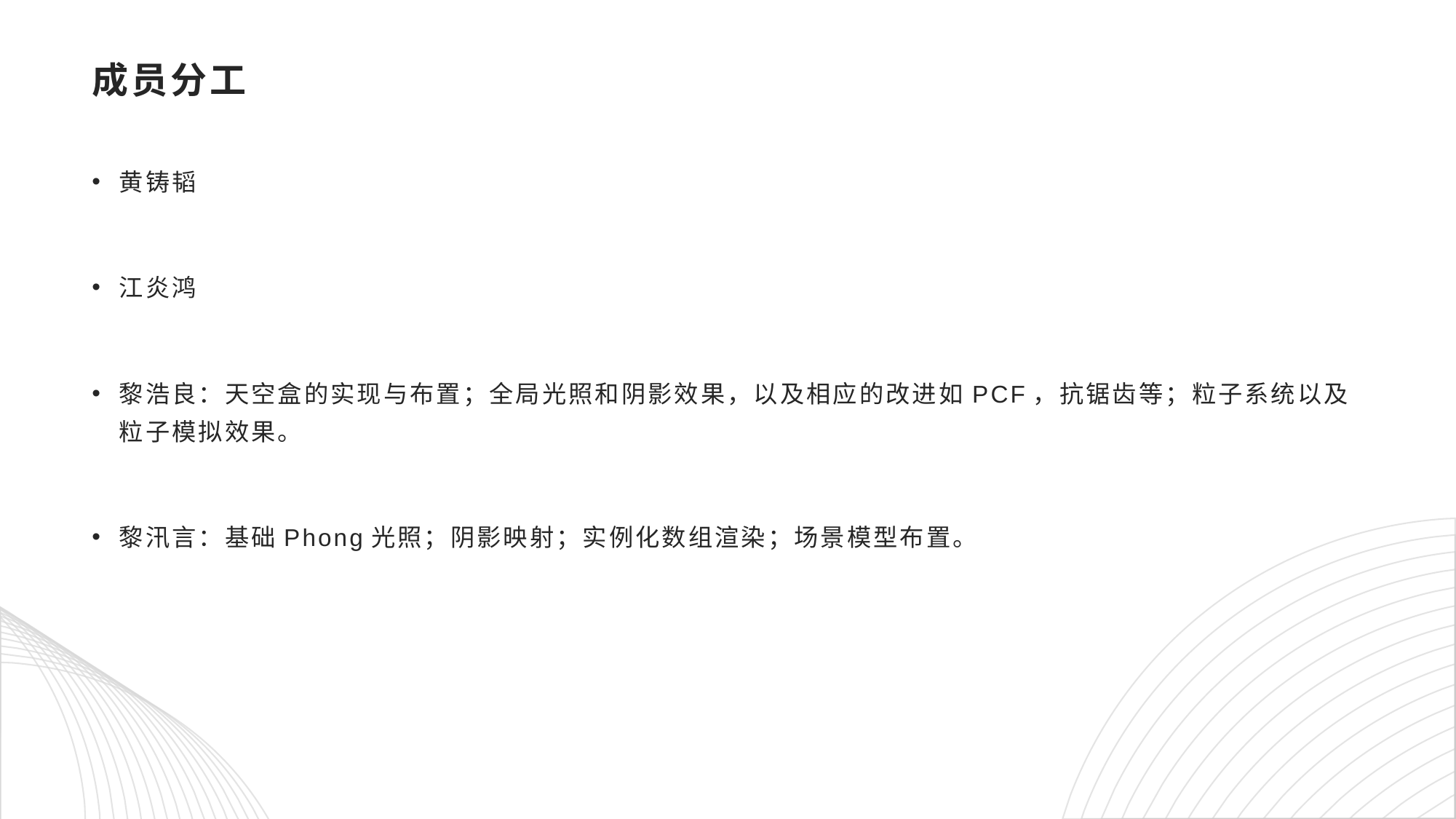

# 成员分工

黄铸韬

江炎鸿

黎浩良：天空盒的实现与布置；全局光照和阴影效果，以及相应的改进如PCF，抗锯齿等；粒子系统以及粒子模拟效果。

黎汛言：基础Phong光照；阴影映射；实例化数组渲染；场景模型布置。